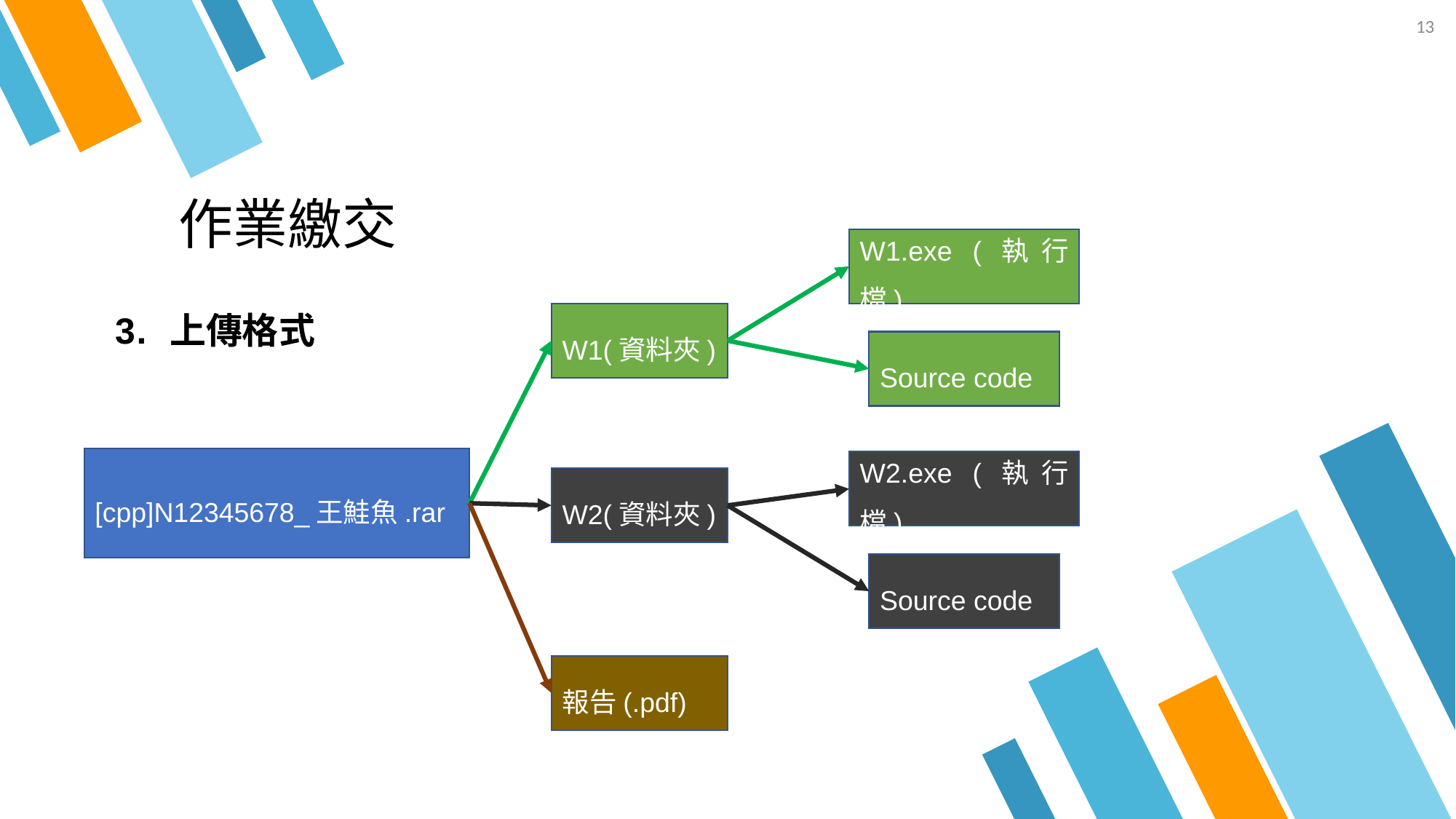

13
# 作業繳交
W1.exe (執行檔)
上傳格式

W1(資料夾)
Source code
[cpp]N12345678_王鮭魚.rar
W2.exe (執行檔)
W2(資料夾)
Source code
報告(.pdf)